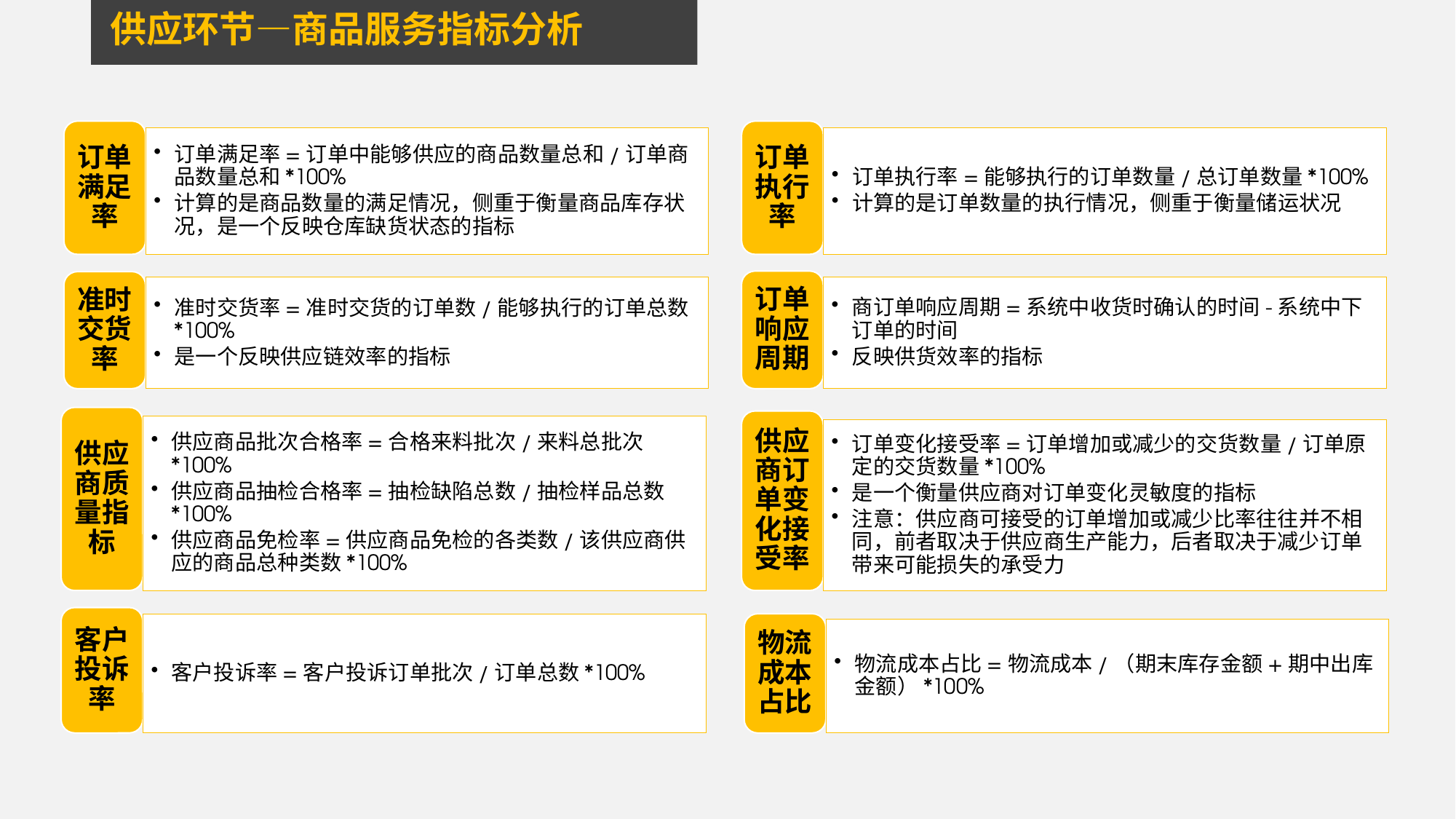

供应环节—商品服务指标分析

订单执行率
订单执行率=能够执行的订单数量/总订单数量*100%
计算的是订单数量的执行情况，侧重于衡量储运状况

订单满足率
订单满足率=订单中能够供应的商品数量总和/订单商品数量总和*100%
计算的是商品数量的满足情况，侧重于衡量商品库存状况，是一个反映仓库缺货状态的指标

订单响应周期
商订单响应周期=系统中收货时确认的时间-系统中下订单的时间
反映供货效率的指标

准时交货率
准时交货率=准时交货的订单数/能够执行的订单总数*100%
是一个反映供应链效率的指标

供应商质量指标
供应商品批次合格率=合格来料批次/来料总批次*100%
供应商品抽检合格率=抽检缺陷总数/抽检样品总数*100%
供应商品免检率=供应商品免检的各类数/该供应商供应的商品总种类数*100%

供应商订单变化接受率
订单变化接受率=订单增加或减少的交货数量/订单原定的交货数量*100%
是一个衡量供应商对订单变化灵敏度的指标
注意：供应商可接受的订单增加或减少比率往往并不相同，前者取决于供应商生产能力，后者取决于减少订单带来可能损失的承受力

客户投诉率
客户投诉率=客户投诉订单批次/订单总数*100%

物流成本占比
物流成本占比=物流成本/（期末库存金额+期中出库金额）*100%